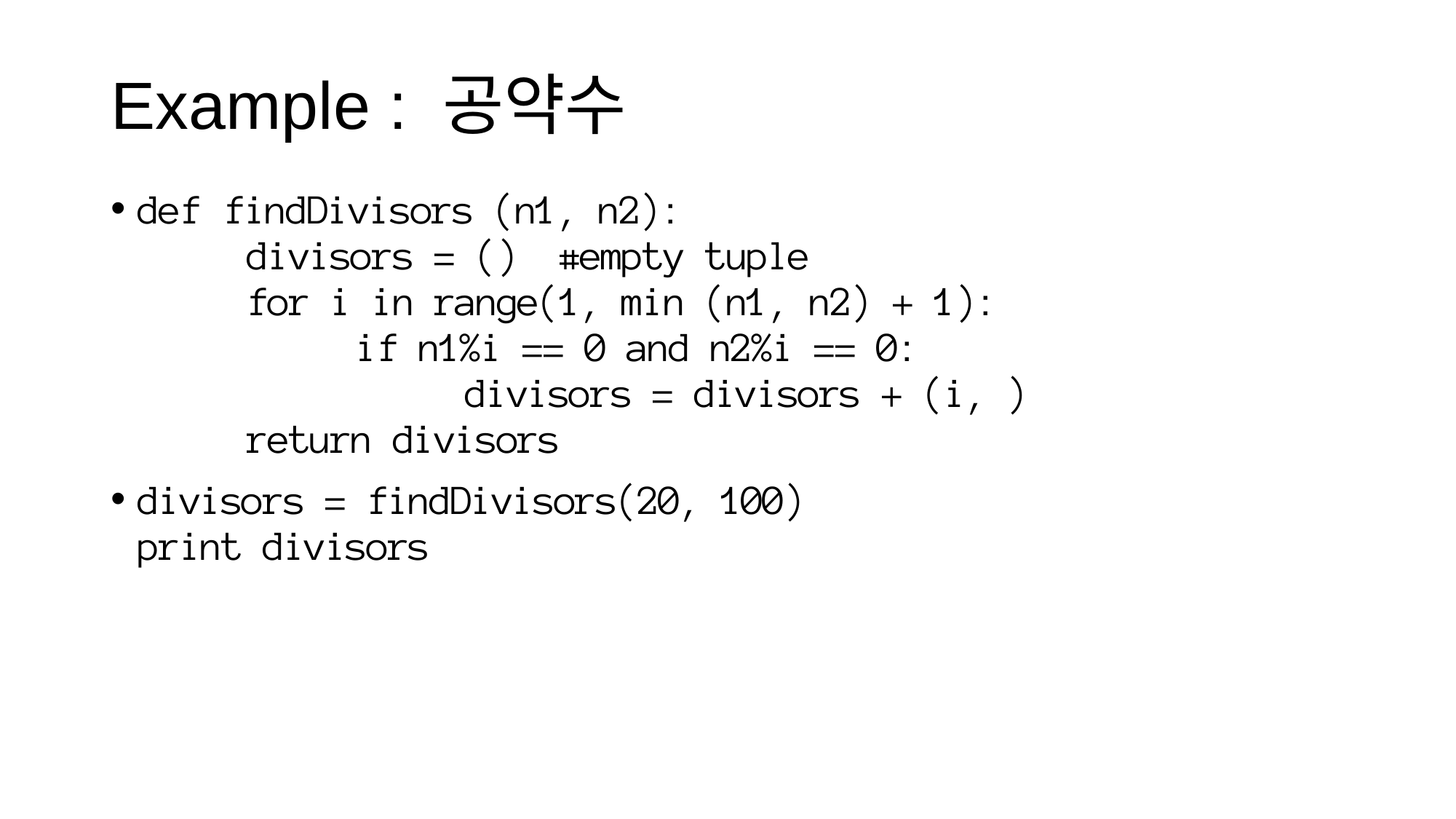

# Example : 공약수
def findDivisors (n1, n2):
	divisors = ()  #empty tuple
	for i in range(1, min (n1, n2) + 1):
		if n1%i == 0 and n2%i == 0:
			divisors = divisors + (i, )
	return divisors
divisors = findDivisors(20, 100)
print divisors